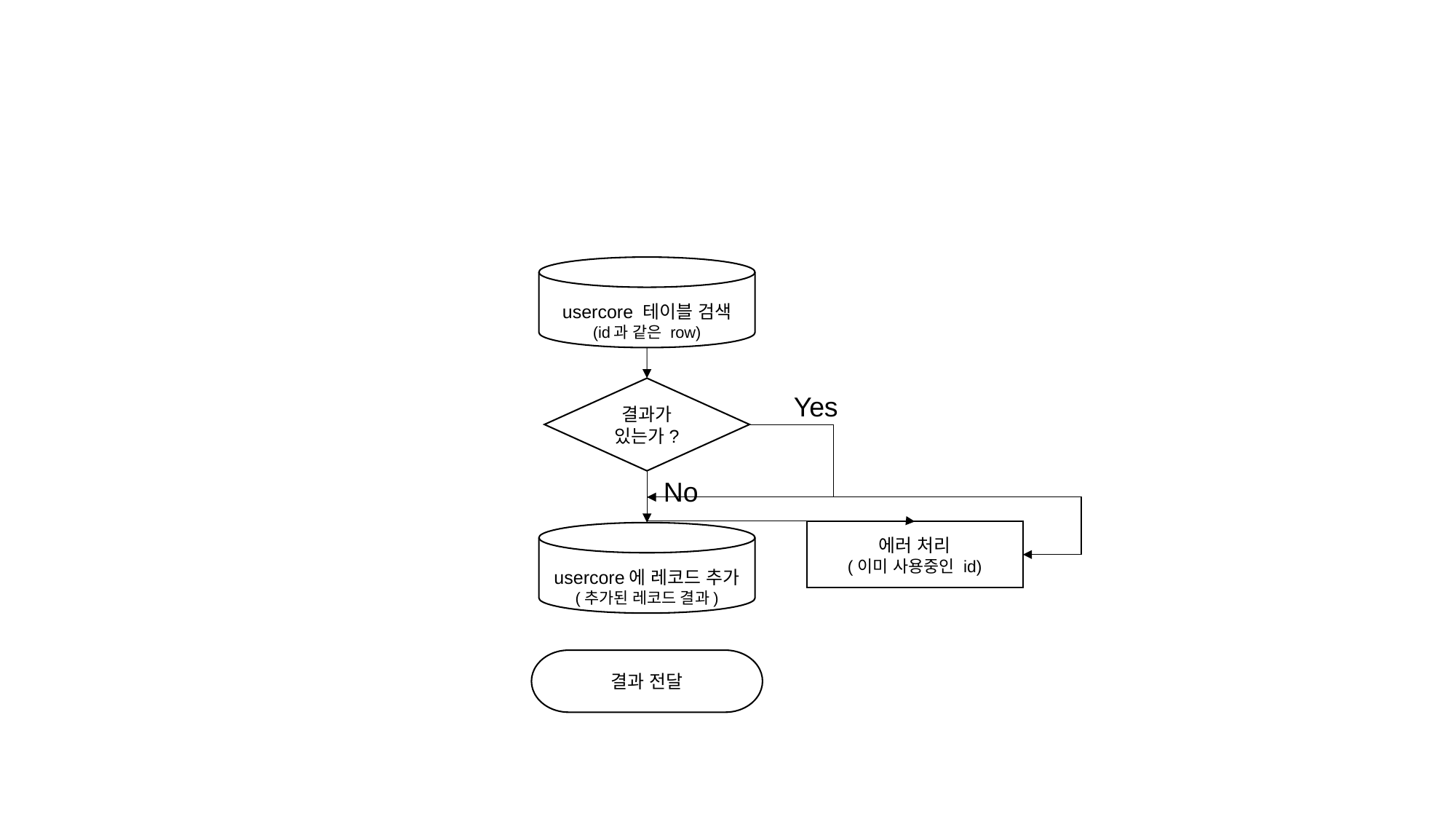

usercore 테이블 검색
(id과 같은 row)
결과가
있는가?
Yes
No
에러 처리
(이미 사용중인 id)

usercore에 레코드 추가
(추가된 레코드 결과)
결과 전달